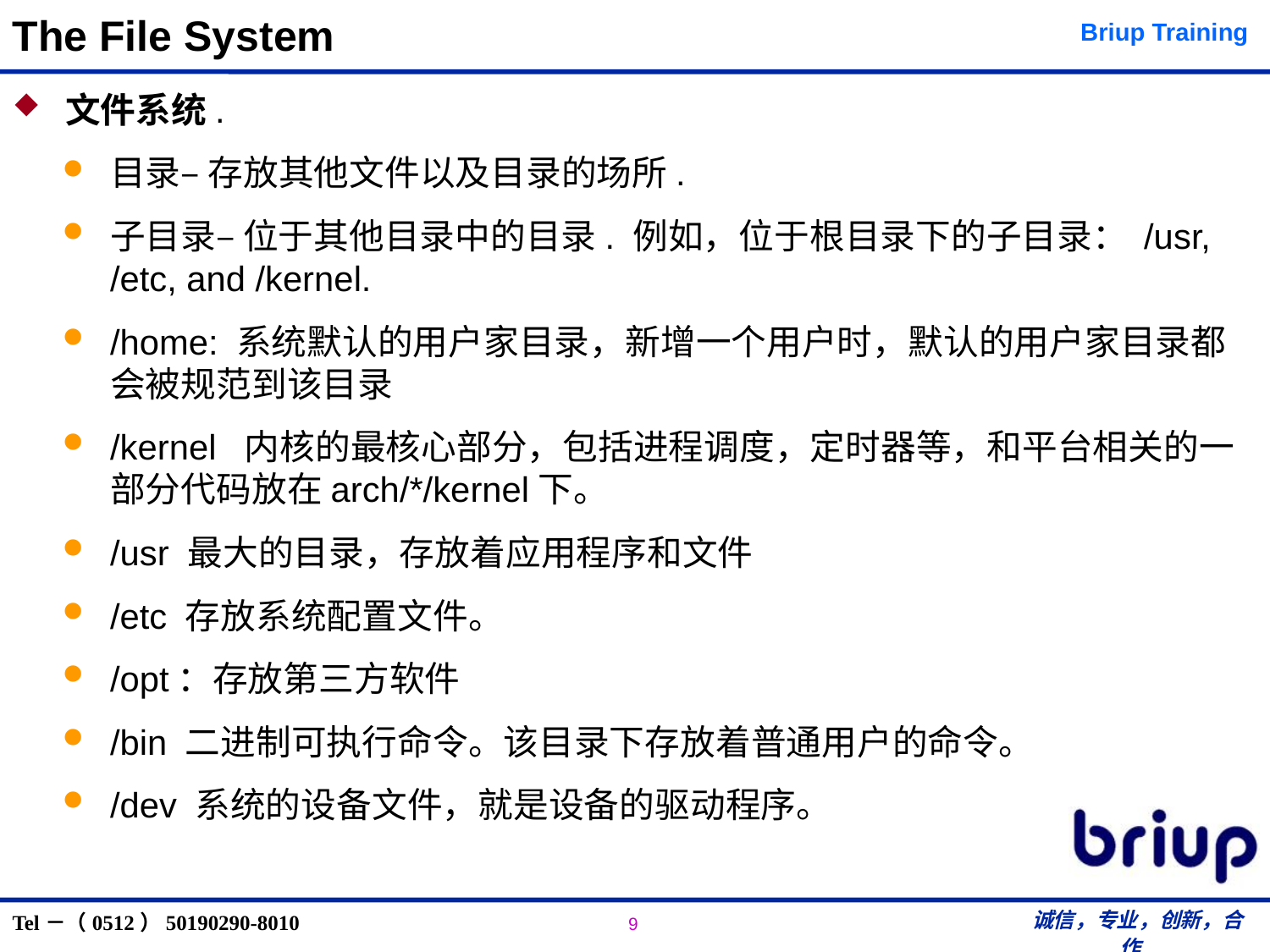

# The File System
文件系统.
目录– 存放其他文件以及目录的场所.
子目录– 位于其他目录中的目录. 例如，位于根目录下的子目录： /usr, /etc, and /kernel.
/home: 系统默认的用户家目录，新增一个用户时，默认的用户家目录都会被规范到该目录
/kernel  内核的最核心部分，包括进程调度，定时器等，和平台相关的一部分代码放在arch/*/kernel下。
/usr 最大的目录，存放着应用程序和文件
/etc 存放系统配置文件。
/opt：存放第三方软件
/bin 二进制可执行命令。该目录下存放着普通用户的命令。
/dev 系统的设备文件，就是设备的驱动程序。